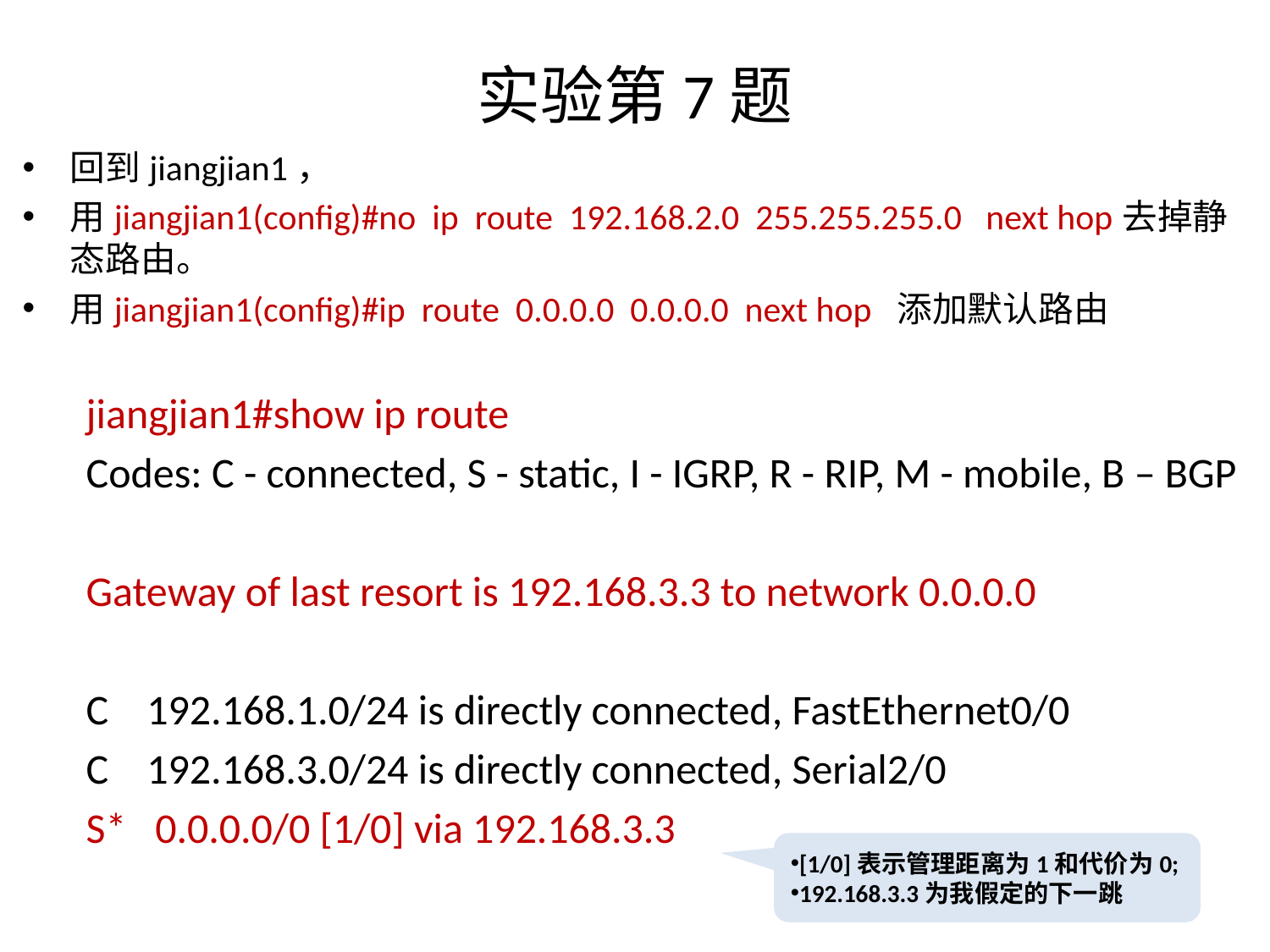

# 实验第7题
回到jiangjian1，
用jiangjian1(config)#no  ip  route  192.168.2.0  255.255.255.0   next hop去掉静态路由。
用jiangjian1(config)#ip  route  0.0.0.0  0.0.0.0  next hop  添加默认路由

jiangjian1#show ip route
Codes: C - connected, S - static, I - IGRP, R - RIP, M - mobile, B – BGP

Gateway of last resort is 192.168.3.3 to network 0.0.0.0

C    192.168.1.0/24 is directly connected, FastEthernet0/0
C    192.168.3.0/24 is directly connected, Serial2/0
S*   0.0.0.0/0 [1/0] via 192.168.3.3

[1/0]表示管理距离为1和代价为0;
192.168.3.3为我假定的下一跳